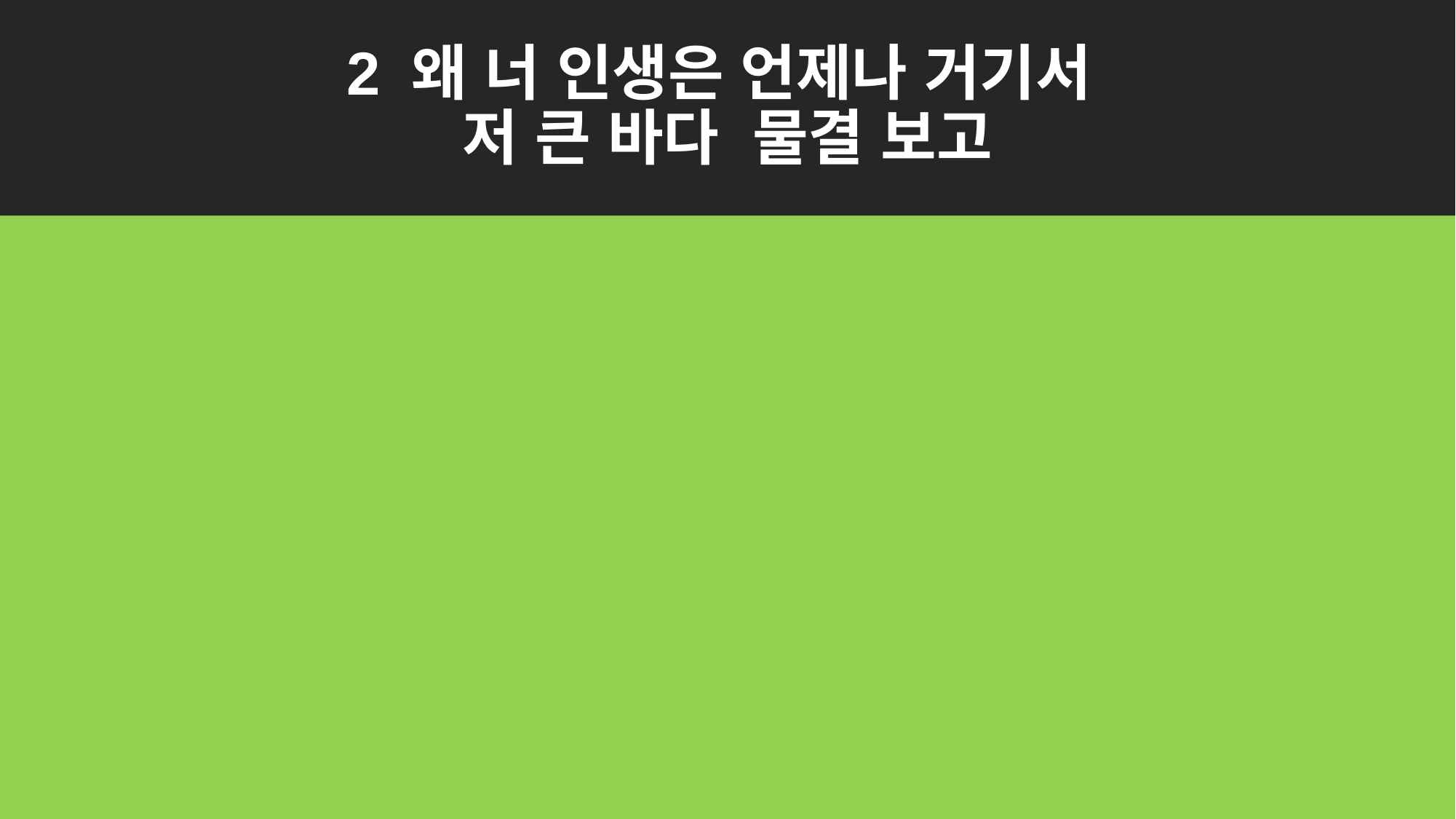

# 2 왜 너 인생은 언제나 거기서 저 큰 바다  물결 보고